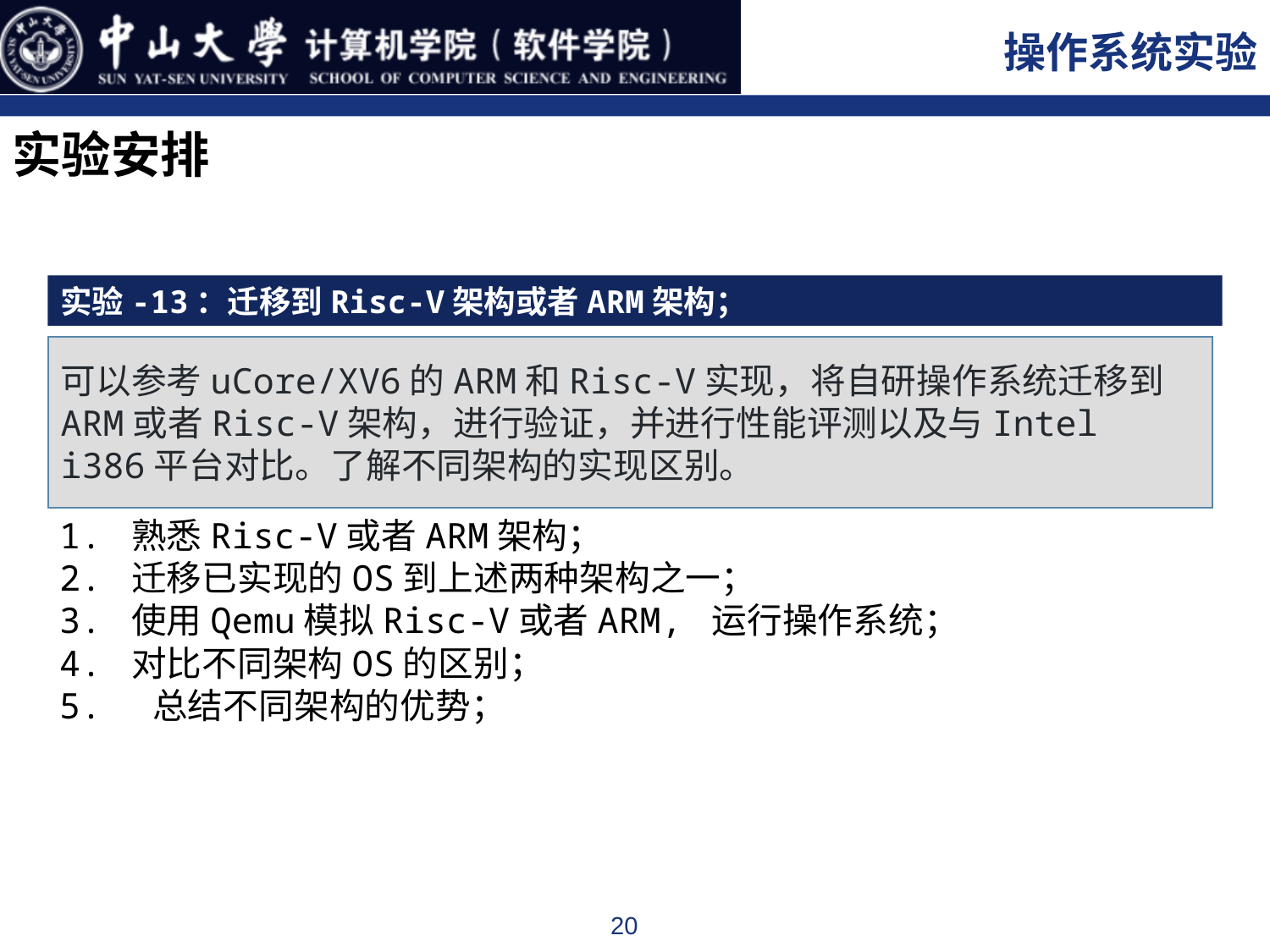

实验安排
实验-13：迁移到Risc-V架构或者ARM架构；
可以参考uCore/XV6的ARM和Risc-V实现，将自研操作系统迁移到ARM或者Risc-V架构，进行验证，并进行性能评测以及与Intel i386平台对比。了解不同架构的实现区别。
1. 熟悉Risc-V或者ARM架构；
2. 迁移已实现的OS到上述两种架构之一；
3. 使用Qemu模拟Risc-V或者ARM, 运行操作系统；
4. 对比不同架构OS的区别；
5.  总结不同架构的优势；

20